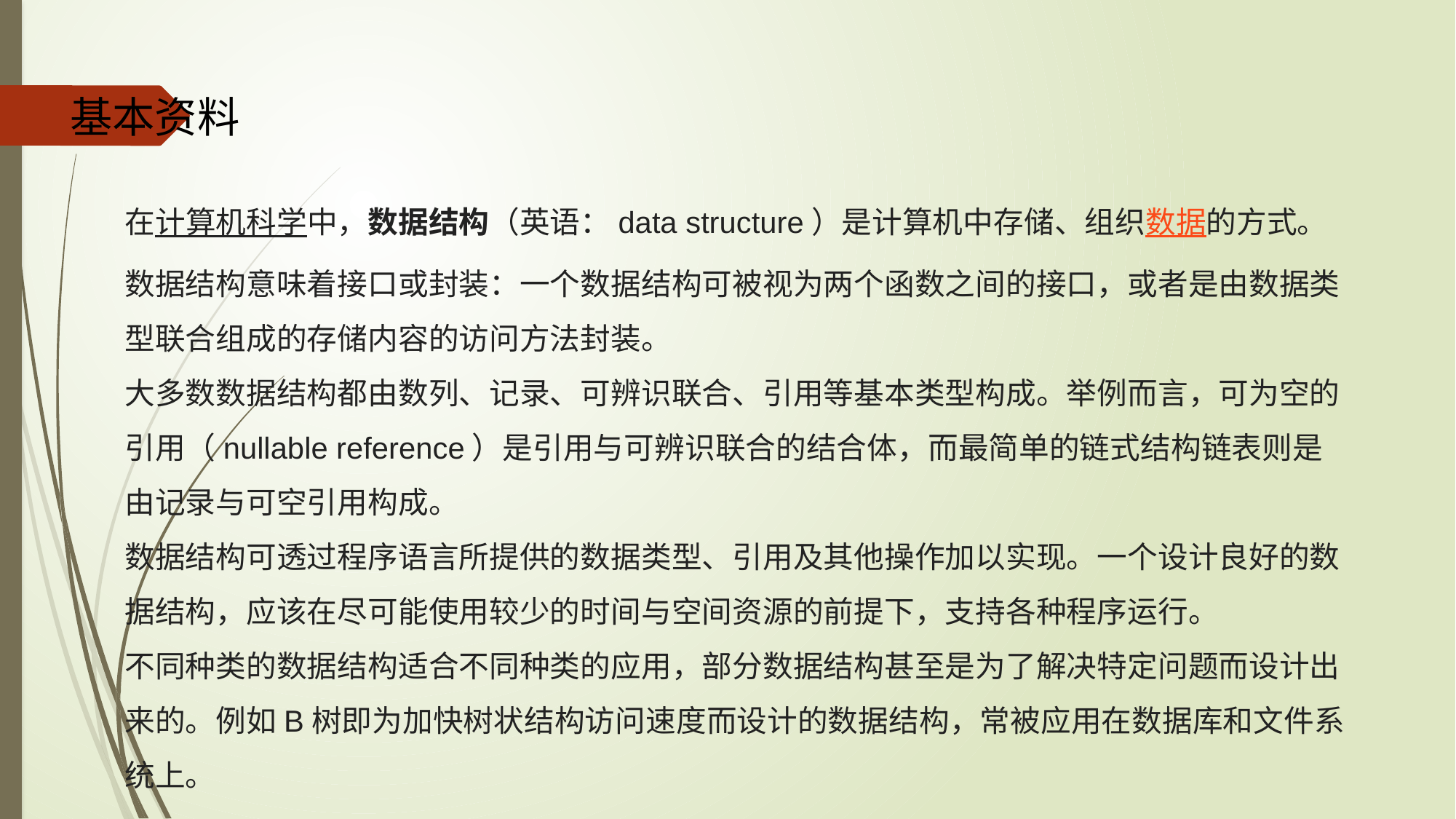

基本资料
在计算机科学中，数据结构（英语：data structure）是计算机中存储、组织数据的方式。
数据结构意味着接口或封装：一个数据结构可被视为两个函数之间的接口，或者是由数据类型联合组成的存储内容的访问方法封装。
大多数数据结构都由数列、记录、可辨识联合、引用等基本类型构成。举例而言，可为空的引用（nullable reference）是引用与可辨识联合的结合体，而最简单的链式结构链表则是由记录与可空引用构成。
数据结构可透过程序语言所提供的数据类型、引用及其他操作加以实现。一个设计良好的数据结构，应该在尽可能使用较少的时间与空间资源的前提下，支持各种程序运行。
不同种类的数据结构适合不同种类的应用，部分数据结构甚至是为了解决特定问题而设计出来的。例如B树即为加快树状结构访问速度而设计的数据结构，常被应用在数据库和文件系统上。